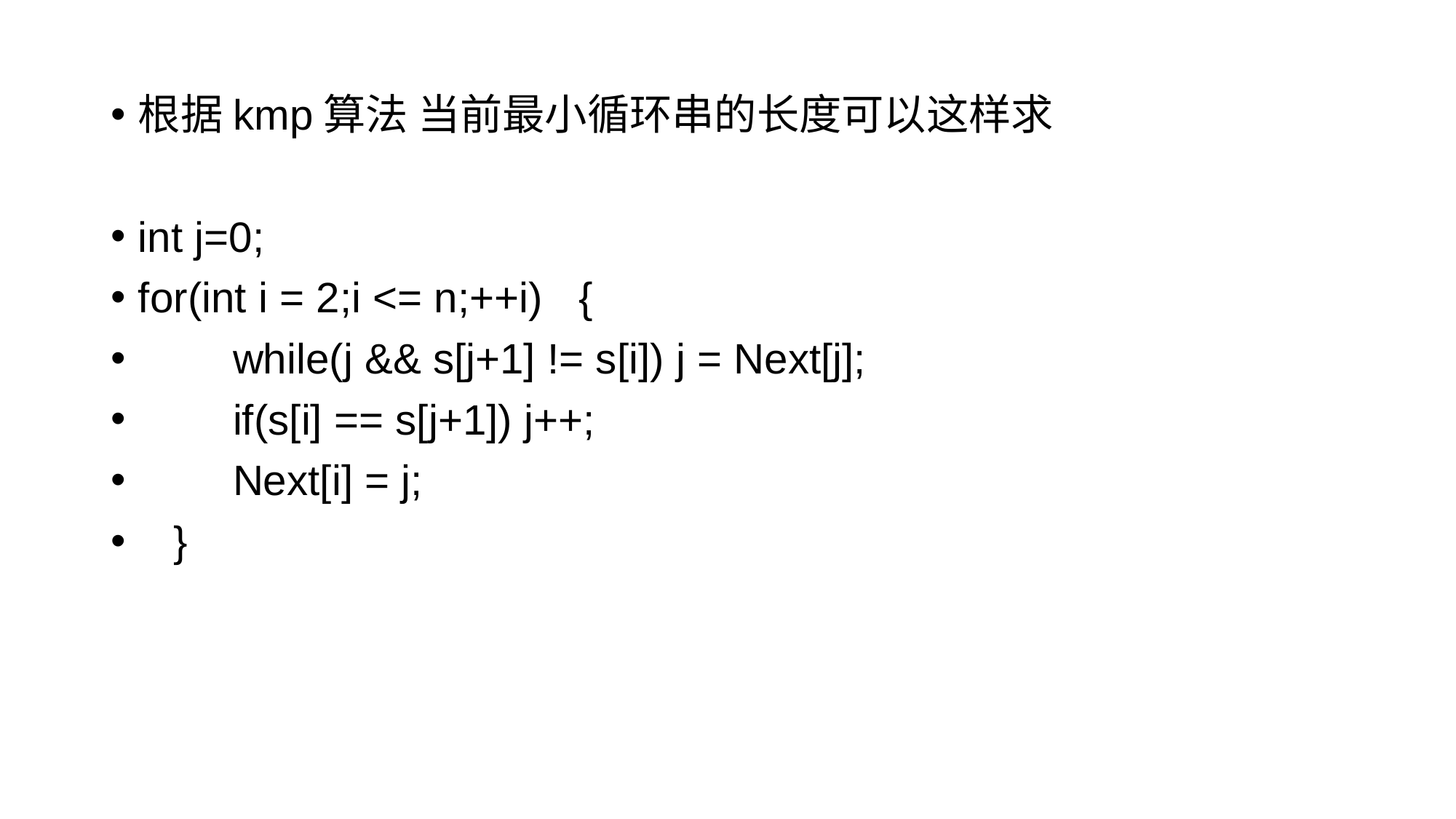

根据kmp算法 当前最小循环串的长度可以这样求

int j=0;
for(int i = 2;i <= n;++i)   {
        while(j && s[j+1] != s[i]) j = Next[j];
        if(s[i] == s[j+1]) j++;
        Next[i] = j;
   }